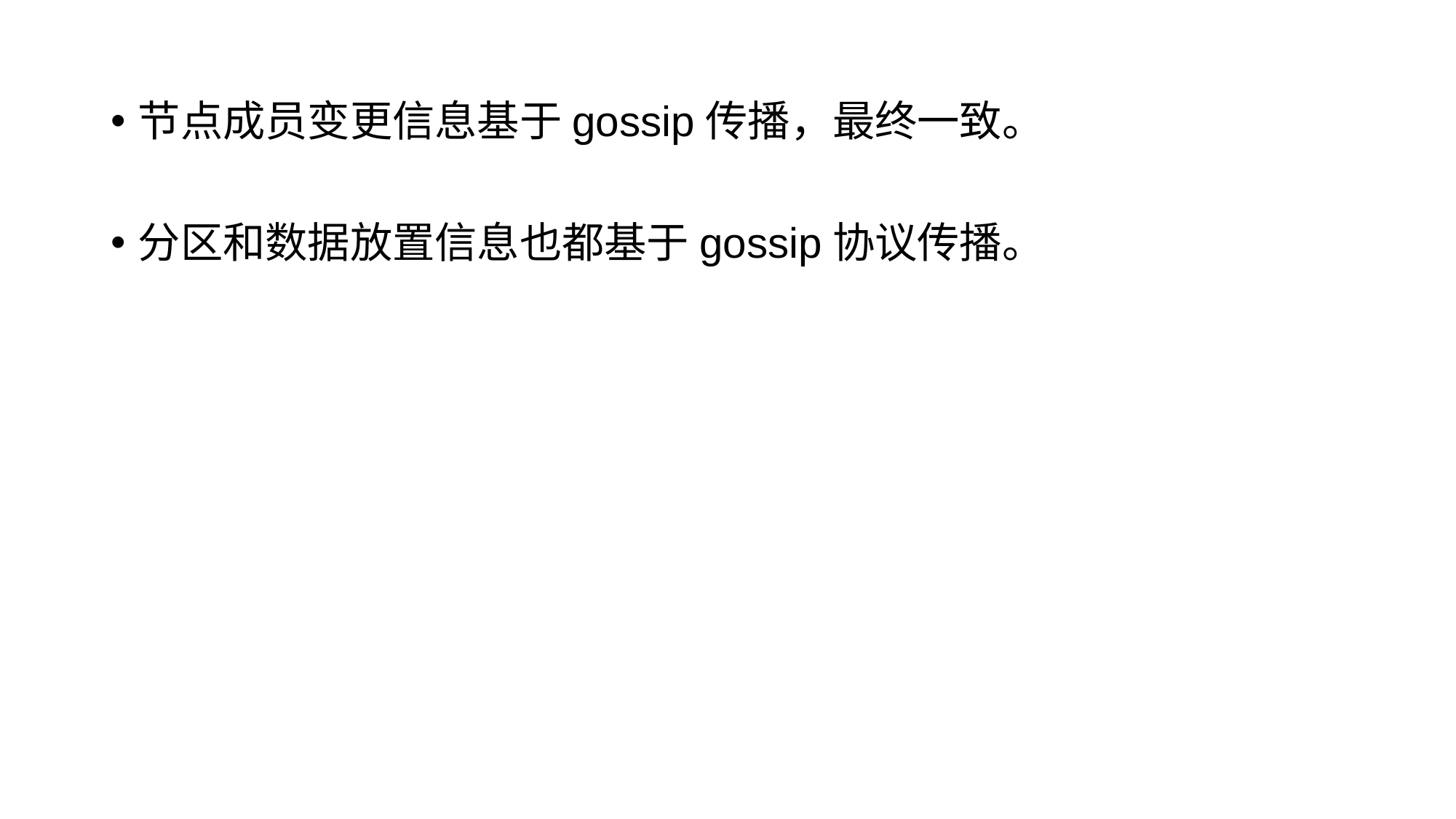

节点成员变更信息基于gossip传播，最终一致。

分区和数据放置信息也都基于gossip协议传播。